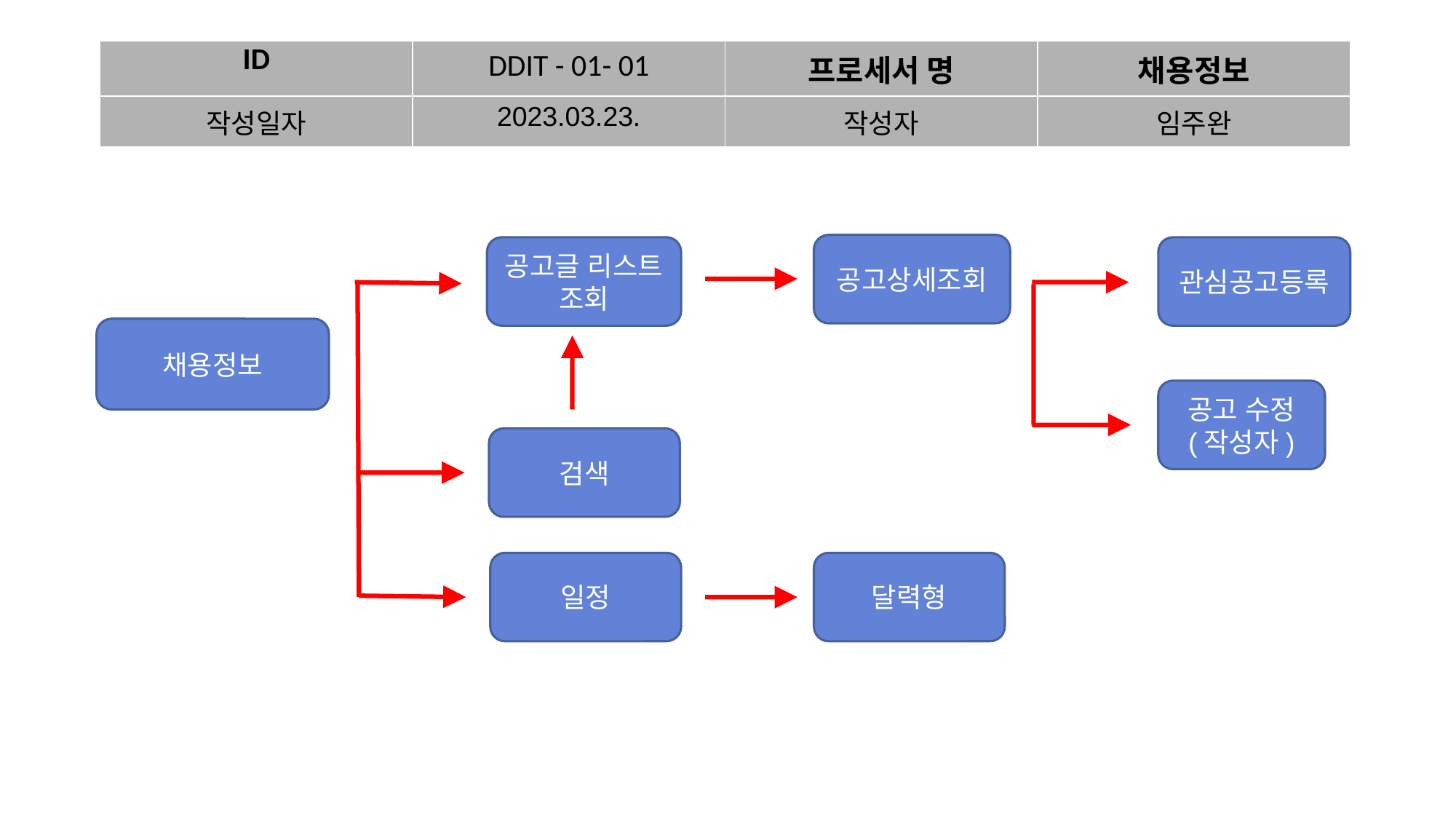

| ID | DDIT - 01- 01 | 프로세서 명 | 채용정보 |
| --- | --- | --- | --- |
| 작성일자 | 2023.03.23. | 작성자 | 임주완 |
공고상세조회
공고글 리스트 조회
관심공고등록
채용정보
공고 수정
(작성자)
검색
일정
달력형